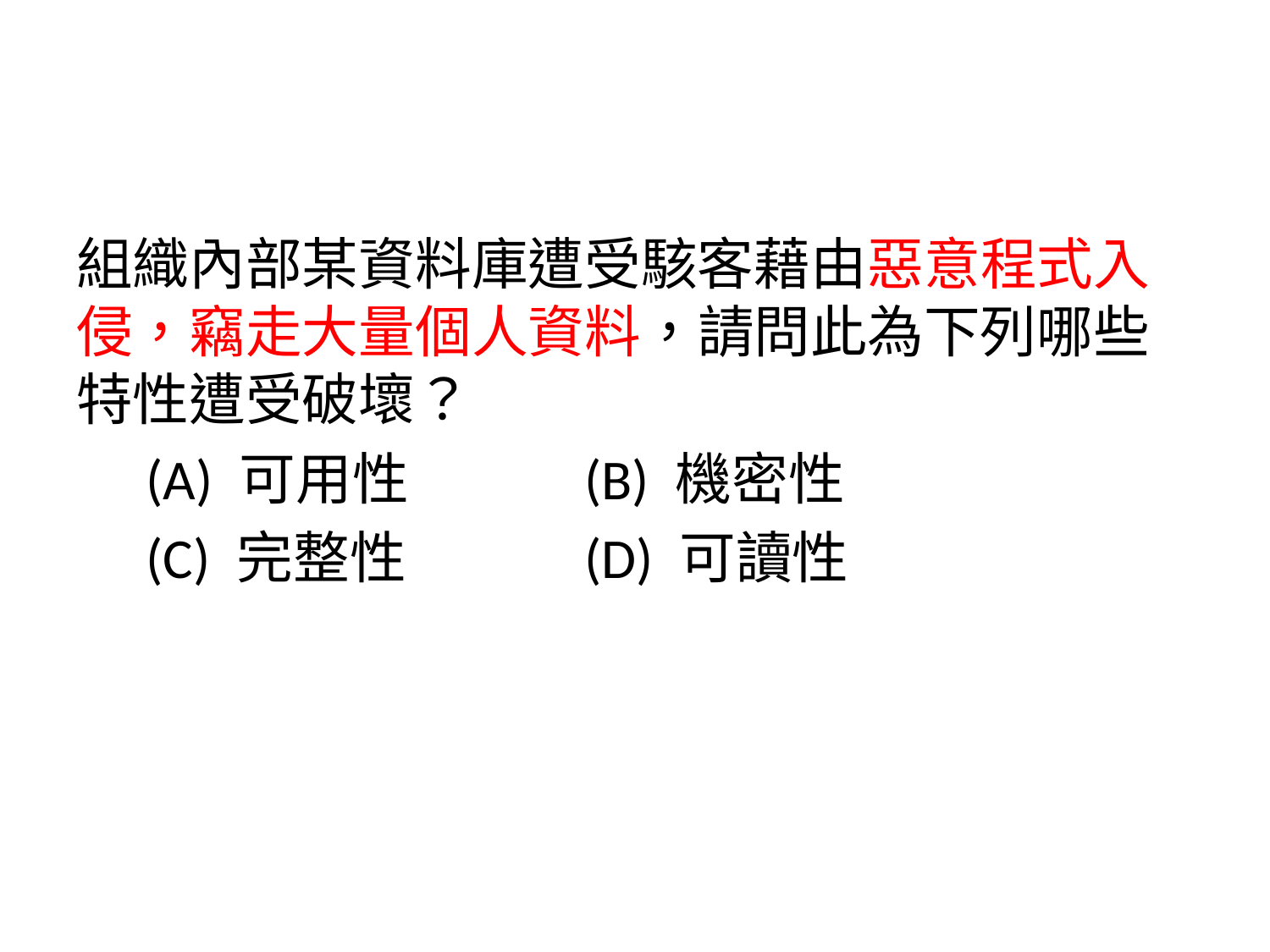

組織內部某資料庫遭受駭客藉由惡意程式入侵，竊走大量個人資料，請問此為下列哪些特性遭受破壞？
　(A) 可用性		(B) 機密性
　(C) 完整性		(D) 可讀性